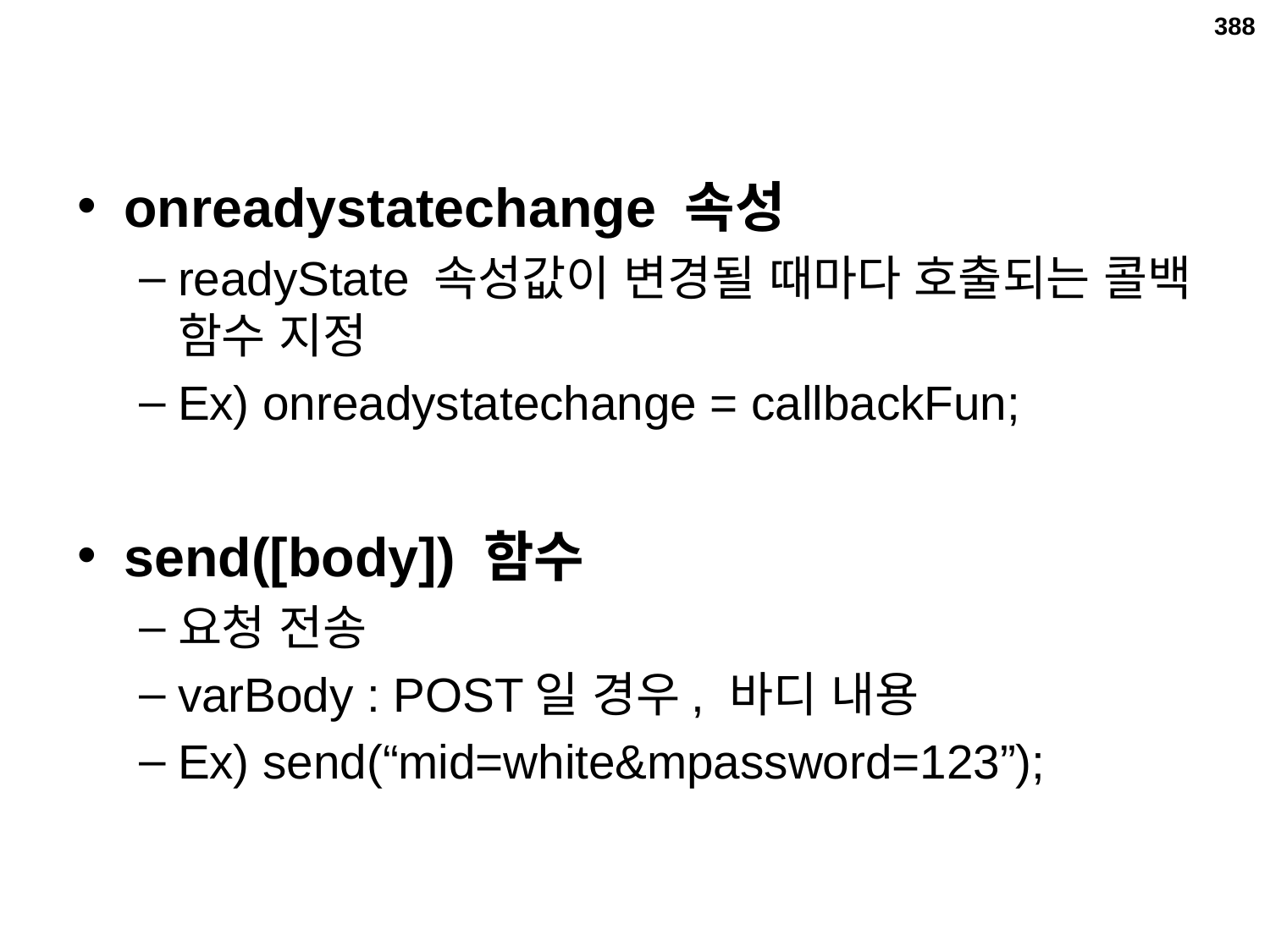

388
onreadystatechange 속성
readyState 속성값이 변경될 때마다 호출되는 콜백 함수 지정
Ex) onreadystatechange = callbackFun;

send([body]) 함수
요청 전송
varBody : POST일 경우, 바디 내용
Ex) send(“mid=white&mpassword=123”);